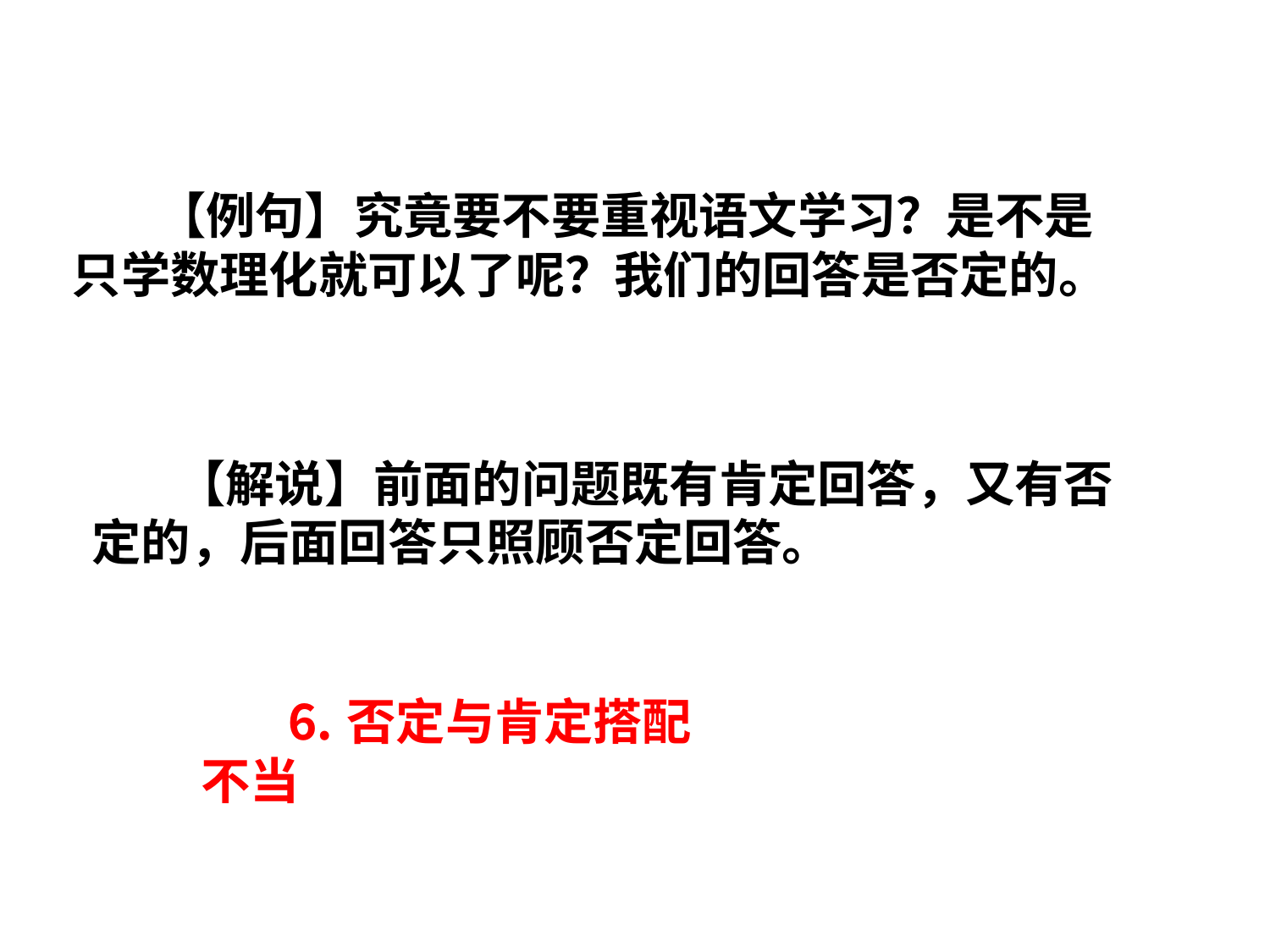

【例句】究竟要不要重视语文学习？是不是只学数理化就可以了呢？我们的回答是否定的。
【解说】前面的问题既有肯定回答，又有否定的，后面回答只照顾否定回答。
⒍否定与肯定搭配不当